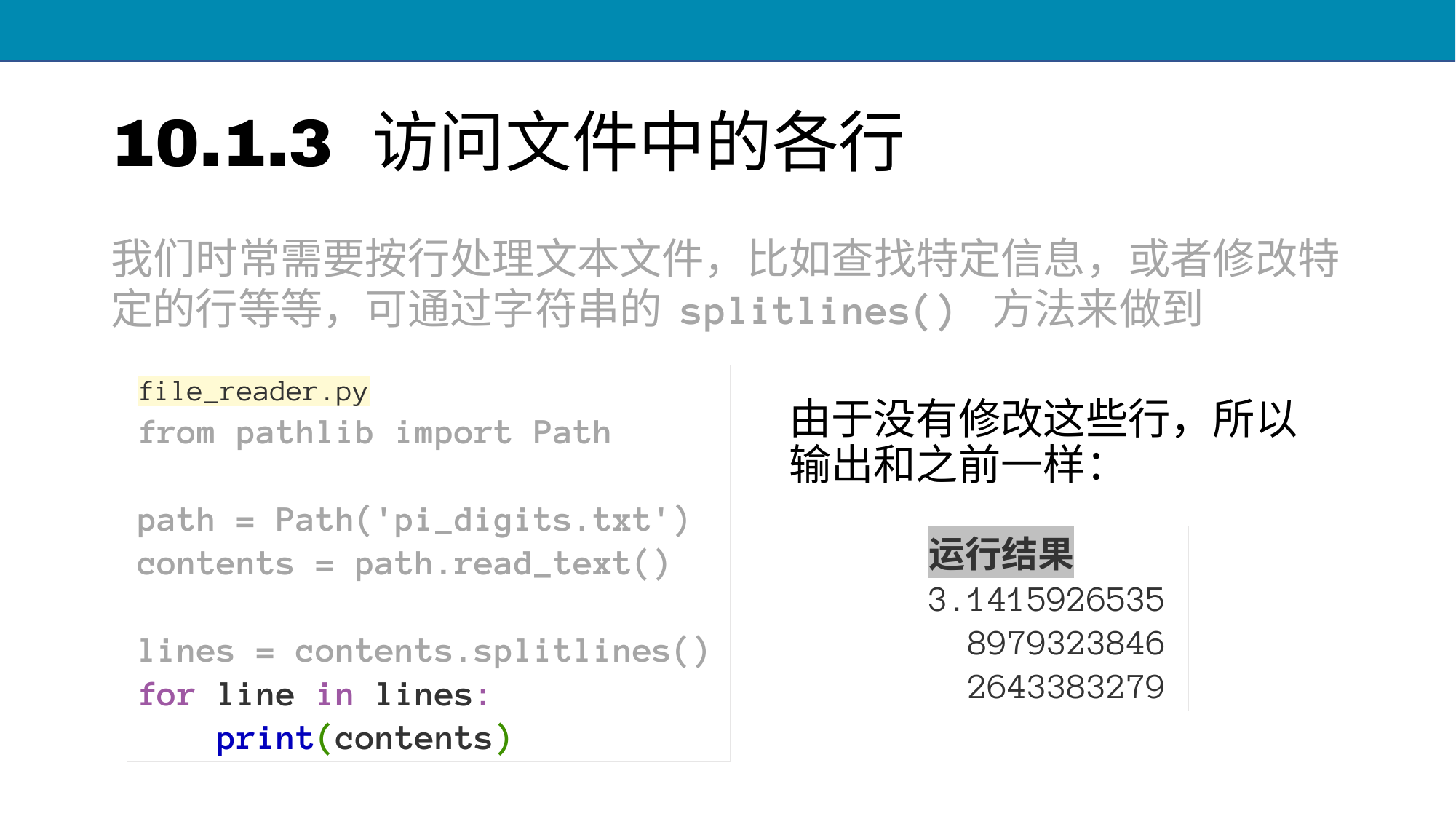

# 10.1.3 访问文件中的各行
我们时常需要按行处理文本文件，比如查找特定信息，或者修改特定的行等等，可通过字符串的 splitlines() 方法来做到

file_reader.py
from pathlib import Path
path = Path('pi_digits.txt')
contents = path.read_text()
lines = contents.splitlines()
for line in lines:
    print(contents)
由于没有修改这些行，所以输出和之前一样：

运行结果
3.1415926535
  8979323846
  2643383279